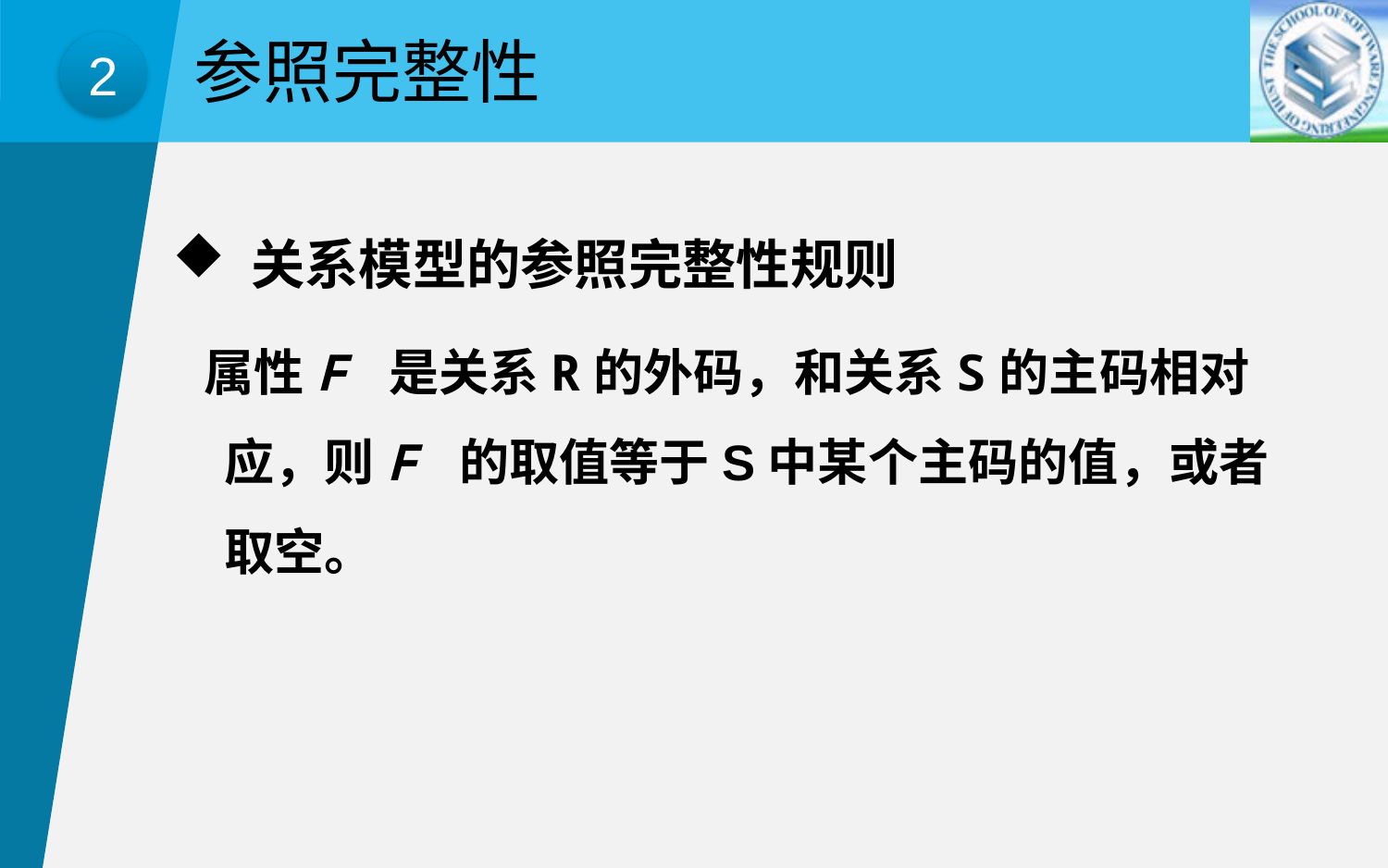

参照完整性
2
 关系模型的参照完整性规则
  属性F 是关系R的外码，和关系S的主码相对应，则F 的取值等于S中某个主码的值，或者取空。